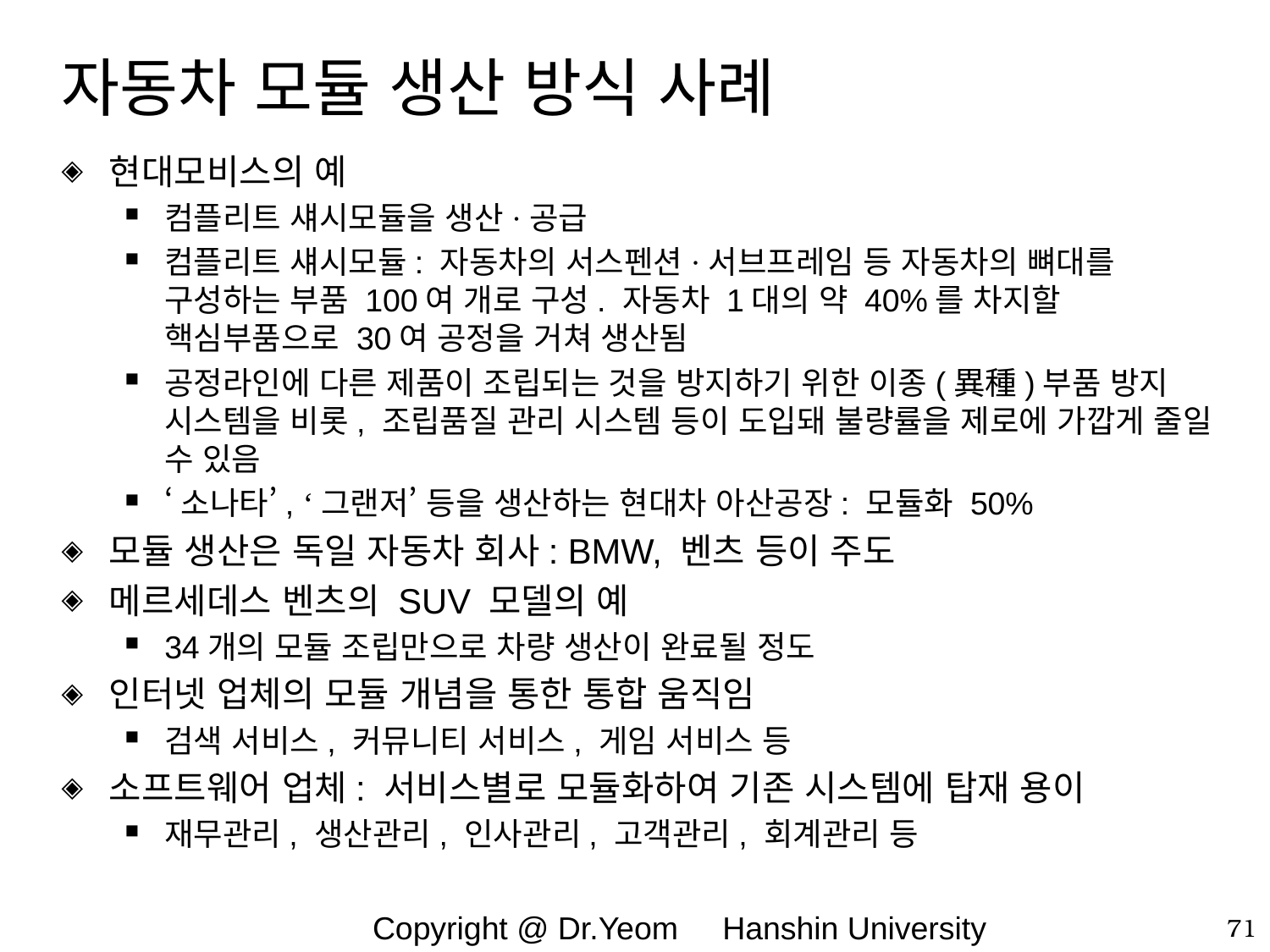

# 자동차 모듈 생산 방식 사례
현대모비스의 예
컴플리트 섀시모듈을 생산·공급
컴플리트 섀시모듈: 자동차의 서스펜션·서브프레임 등 자동차의 뼈대를 구성하는 부품 100여 개로 구성. 자동차 1대의 약 40%를 차지할 핵심부품으로 30여 공정을 거쳐 생산됨
공정라인에 다른 제품이 조립되는 것을 방지하기 위한 이종(異種)부품 방지 시스템을 비롯, 조립품질 관리 시스템 등이 도입돼 불량률을 제로에 가깝게 줄일 수 있음
‘소나타’, ‘그랜저’ 등을 생산하는 현대차 아산공장: 모듈화 50%
모듈 생산은 독일 자동차 회사: BMW, 벤츠 등이 주도
메르세데스 벤츠의 SUV 모델의 예
34개의 모듈 조립만으로 차량 생산이 완료될 정도
인터넷 업체의 모듈 개념을 통한 통합 움직임
검색 서비스, 커뮤니티 서비스, 게임 서비스 등
소프트웨어 업체: 서비스별로 모듈화하여 기존 시스템에 탑재 용이
재무관리, 생산관리, 인사관리, 고객관리, 회계관리 등

71